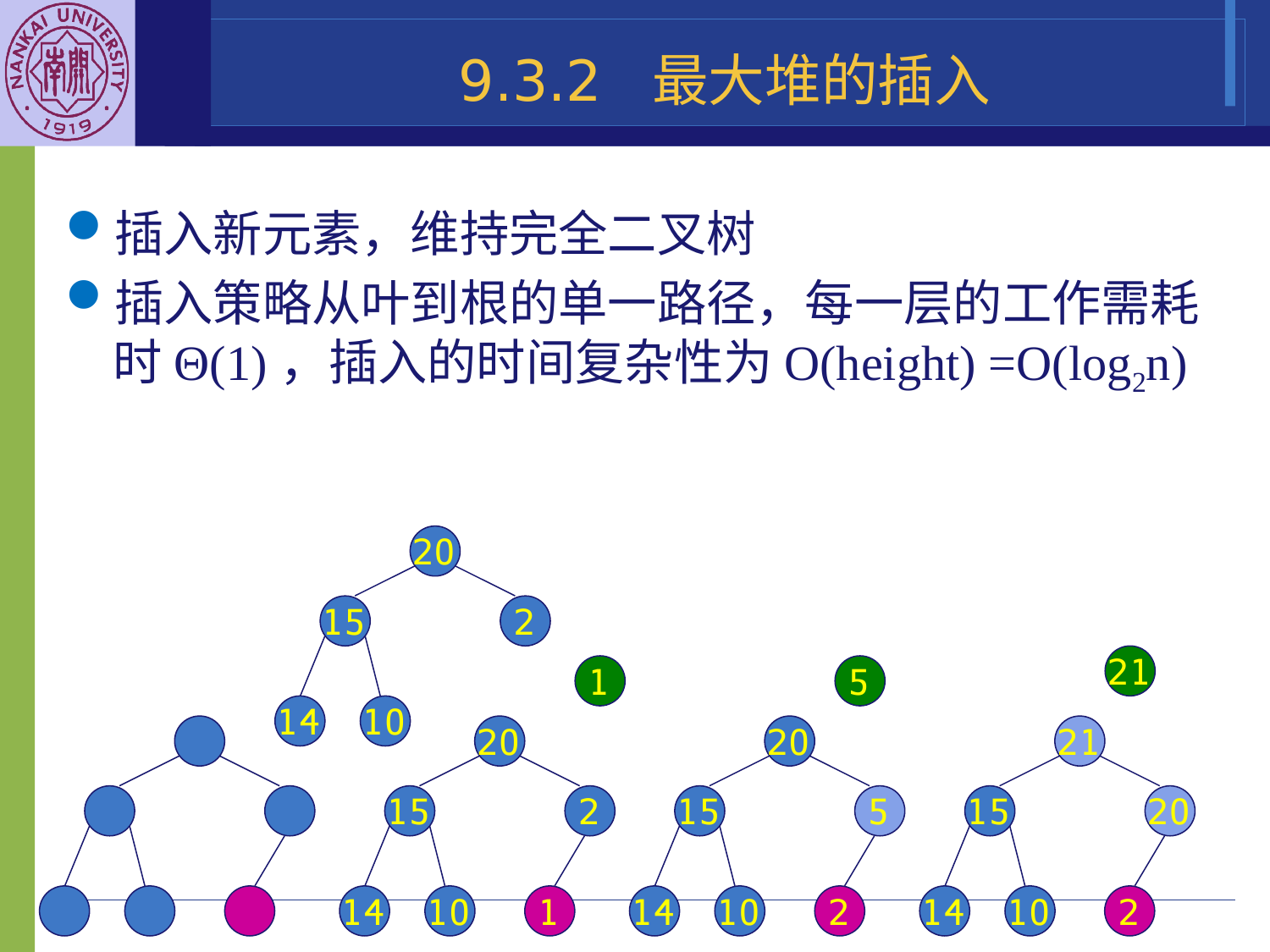

9.3.2  最大堆的插入
插入新元素，维持完全二叉树
插入策略从叶到根的单一路径，每一层的工作需耗时Θ(1)，插入的时间复杂性为O(height) =O(log2n)
20

15
2

21
1
5
14
10

20
20
21

15
2
15
5
15
20

14
10
1
14
10
2
14
10
2
10